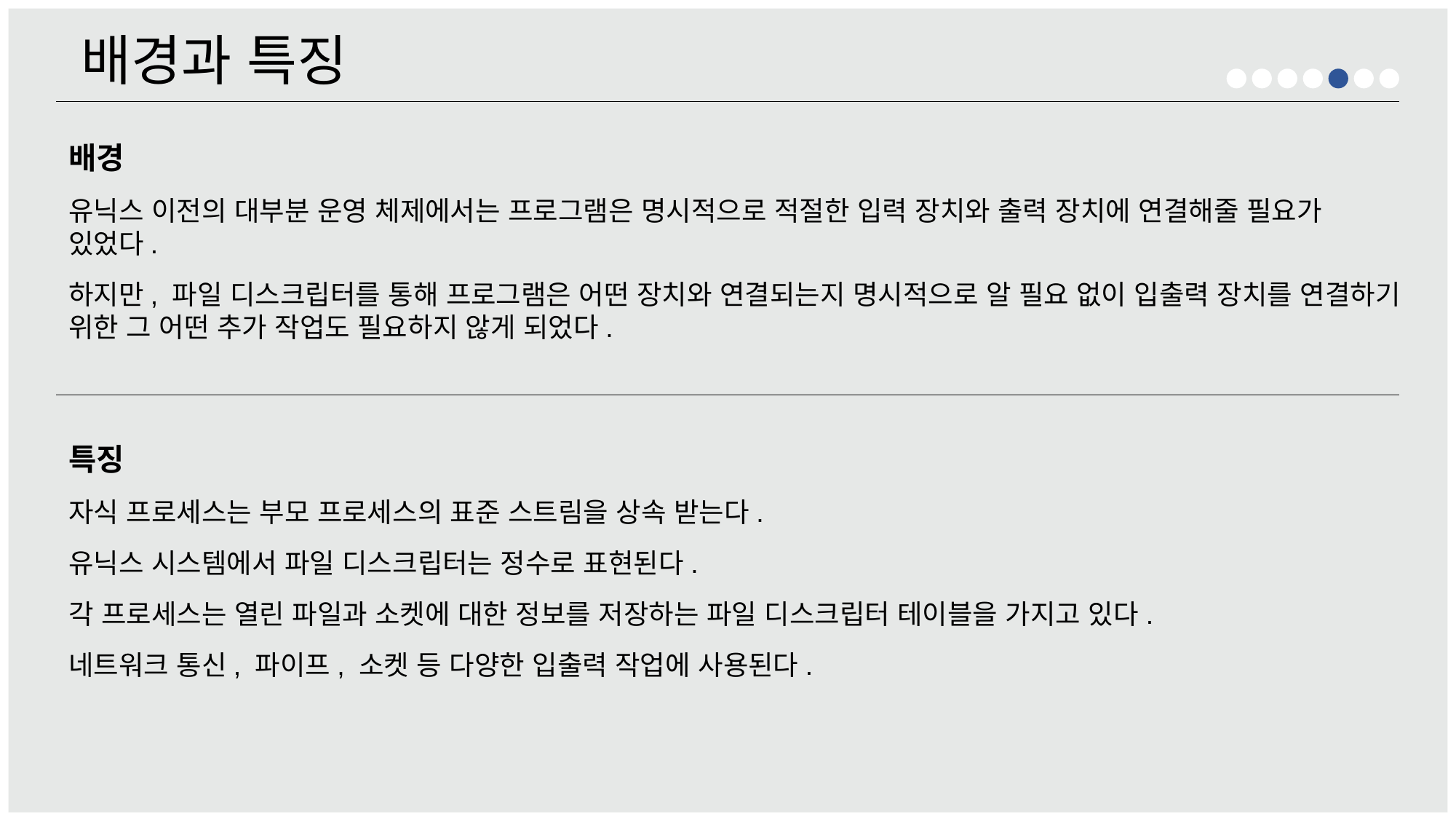

배경과 특징

배경

유닉스 이전의 대부분 운영 체제에서는 프로그램은 명시적으로 적절한 입력 장치와 출력 장치에 연결해줄 필요가 있었다.

하지만, 파일 디스크립터를 통해 프로그램은 어떤 장치와 연결되는지 명시적으로 알 필요 없이 입출력 장치를 연결하기 위한 그 어떤 추가 작업도 필요하지 않게 되었다.
특징

자식 프로세스는 부모 프로세스의 표준 스트림을 상속 받는다.

유닉스 시스템에서 파일 디스크립터는 정수로 표현된다.

각 프로세스는 열린 파일과 소켓에 대한 정보를 저장하는 파일 디스크립터 테이블을 가지고 있다.

네트워크 통신, 파이프, 소켓 등 다양한 입출력 작업에 사용된다.